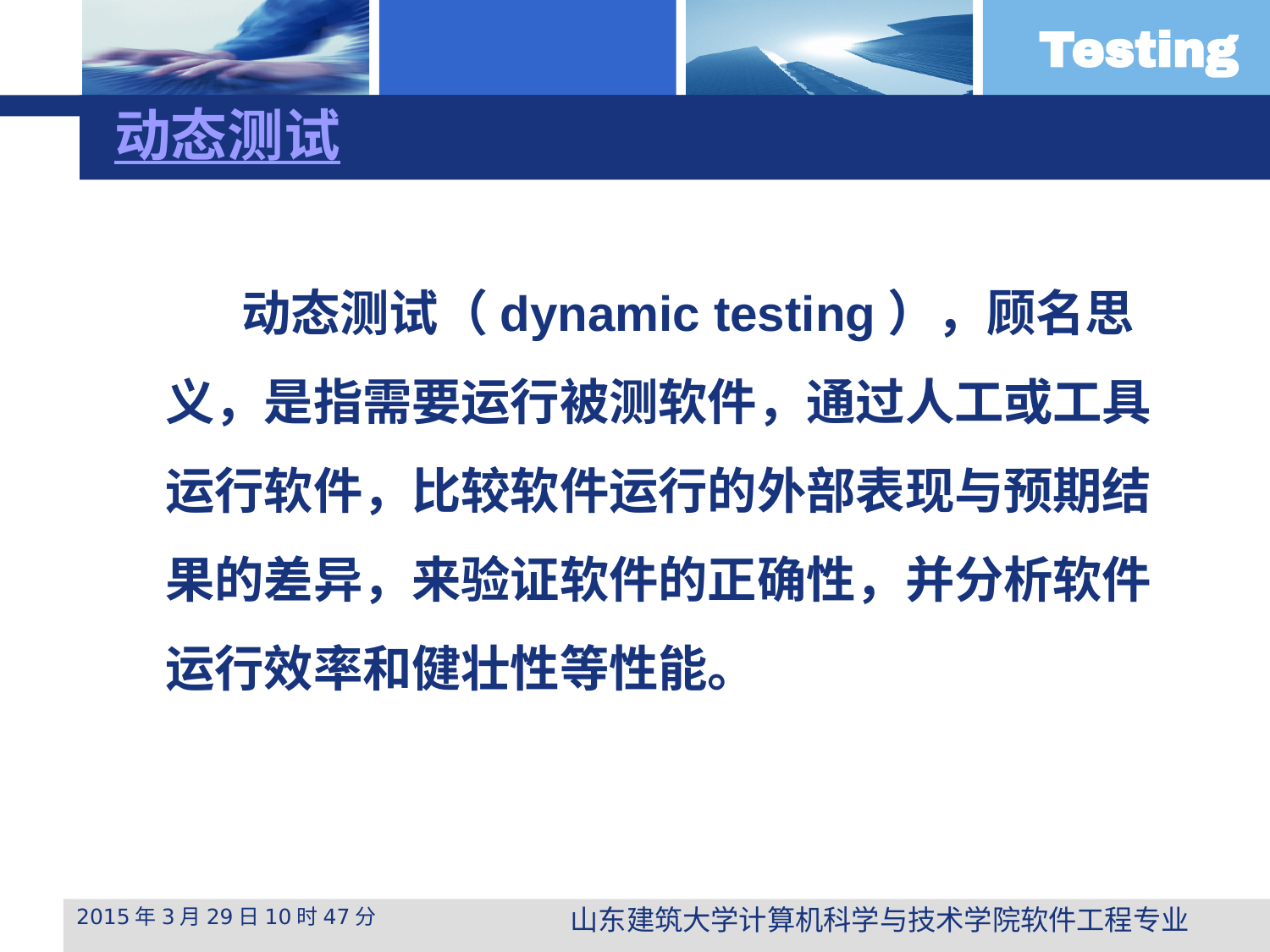

# 动态测试
          动态测试（dynamic testing），顾名思义，是指需要运行被测软件，通过人工或工具运行软件，比较软件运行的外部表现与预期结果的差异，来验证软件的正确性，并分析软件运行效率和健壮性等性能。
山东建筑大学计算机科学与技术学院软件工程专业
2015年3月29日10时47分